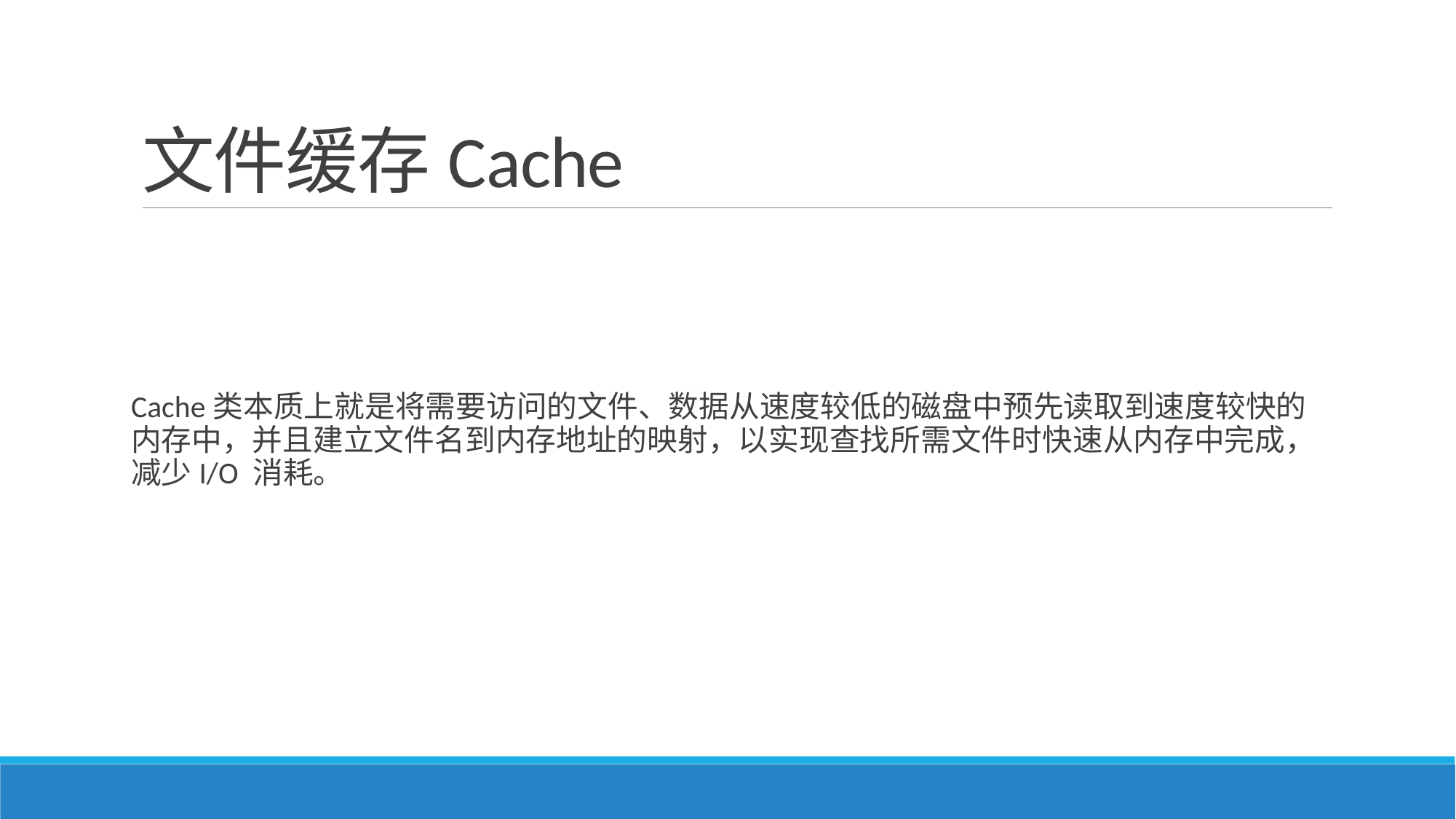

# 文件缓存Cache

Cache类本质上就是将需要访问的文件、数据从速度较低的磁盘中预先读取到速度较快的内存中，并且建立文件名到内存地址的映射，以实现查找所需文件时快速从内存中完成，减少I/O 消耗。